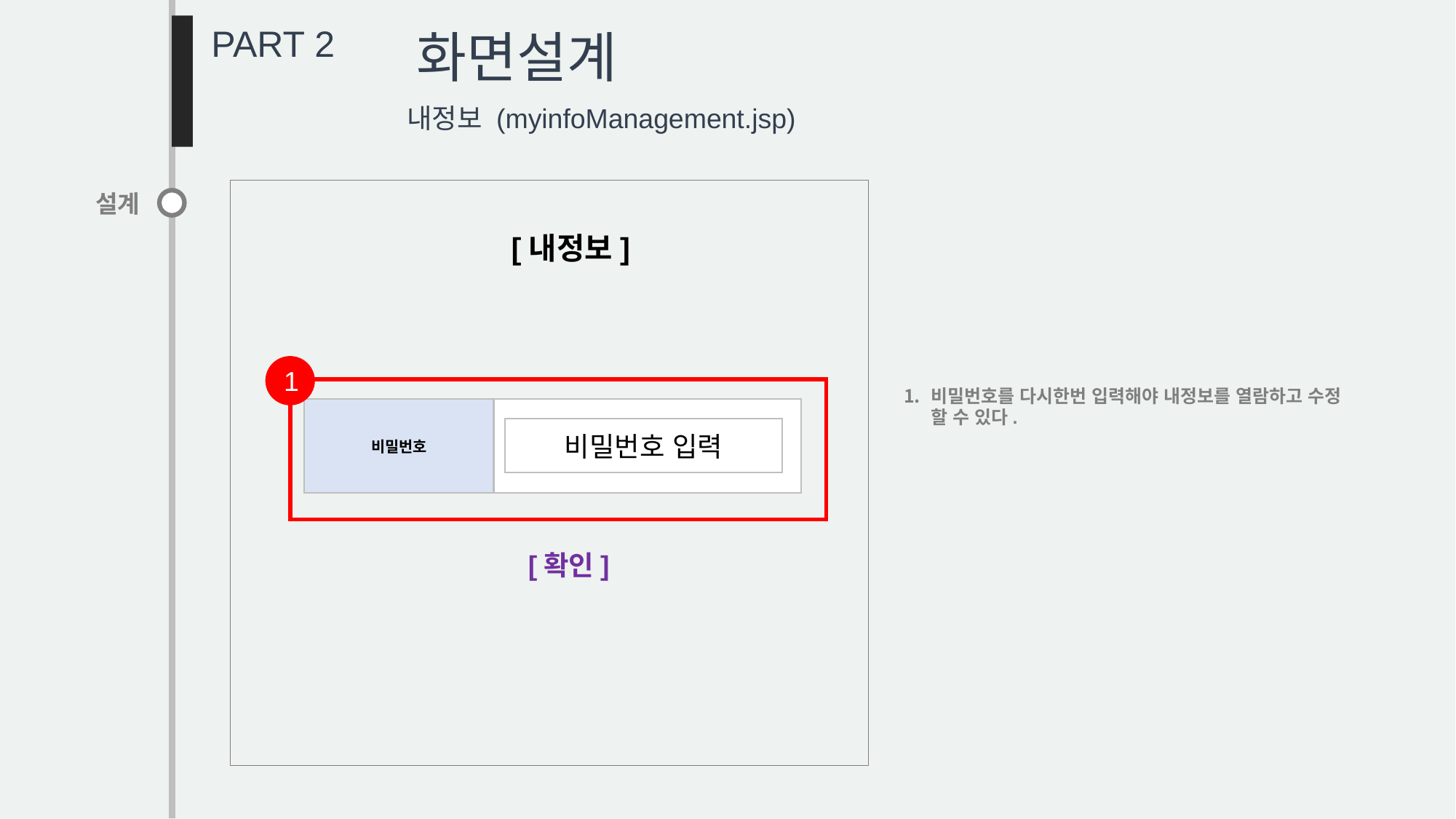

PART 2
화면설계
내정보 (myinfoManagement.jsp)

설계

[내정보]
1

비밀번호를 다시한번 입력해야 내정보를 열람하고 수정 할 수 있다.
비밀번호

비밀번호 입력
[확인]